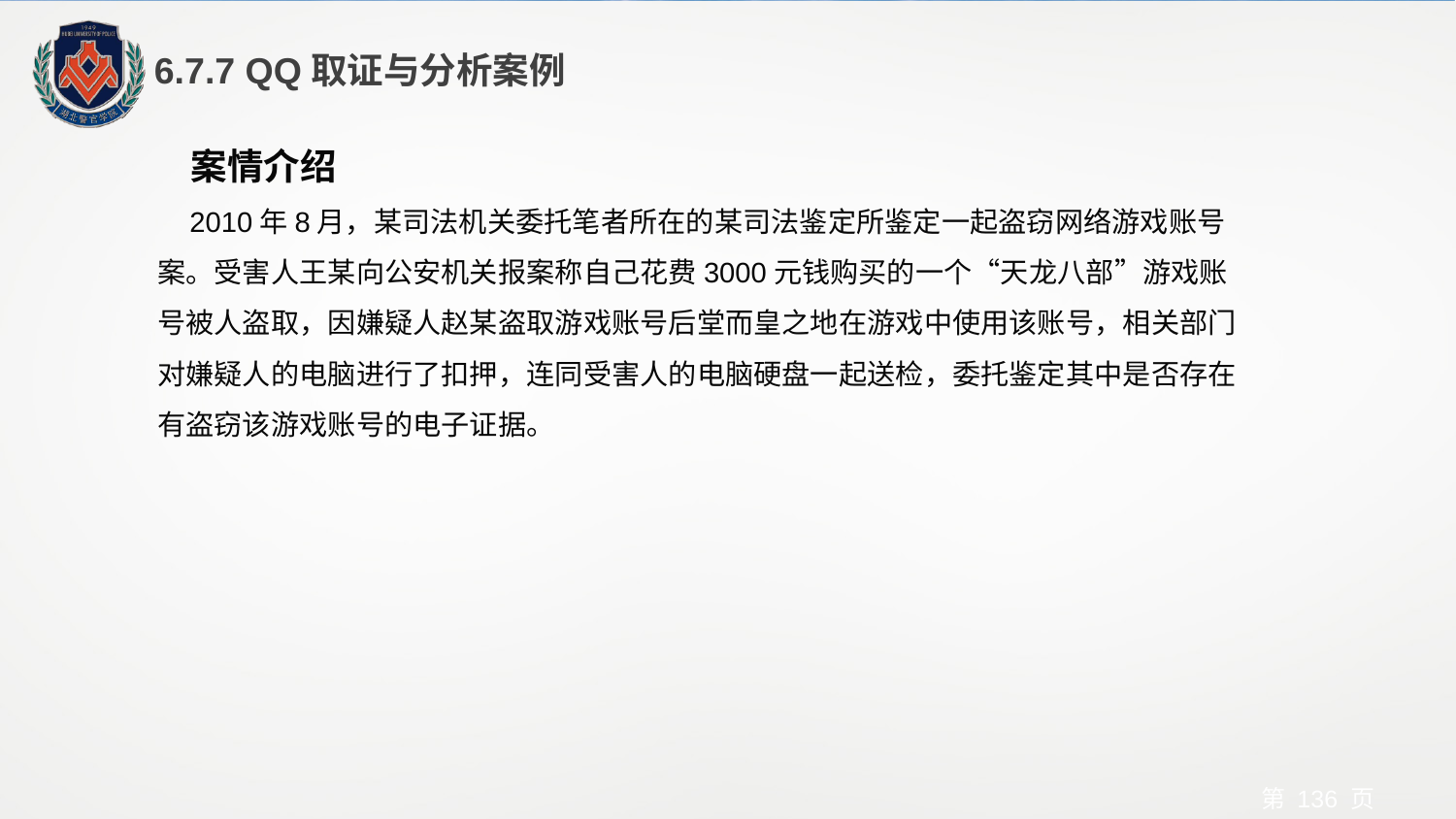

6.7.7 QQ取证与分析案例
   案情介绍
    2010年8月，某司法机关委托笔者所在的某司法鉴定所鉴定一起盗窃网络游戏账号案。受害人王某向公安机关报案称自己花费3000元钱购买的一个“天龙八部”游戏账号被人盗取，因嫌疑人赵某盗取游戏账号后堂而皇之地在游戏中使用该账号，相关部门对嫌疑人的电脑进行了扣押，连同受害人的电脑硬盘一起送检，委托鉴定其中是否存在有盗窃该游戏账号的电子证据。